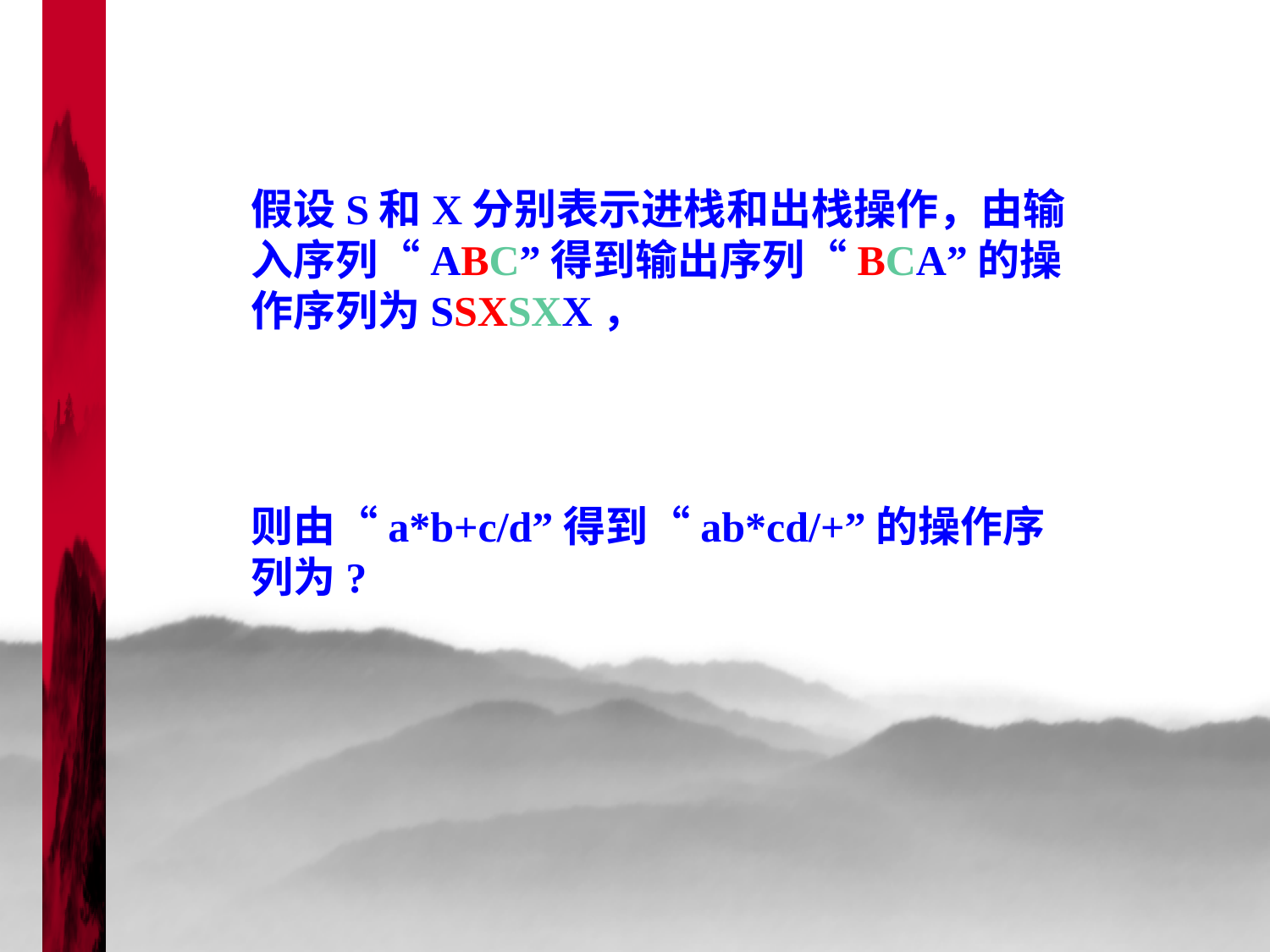

假设S和X分别表示进栈和出栈操作，由输入序列“ABC”得到输出序列“BCA”的操作序列为SSXSXX，

则由“a*b+c/d”得到“ab*cd/+”的操作序列为?